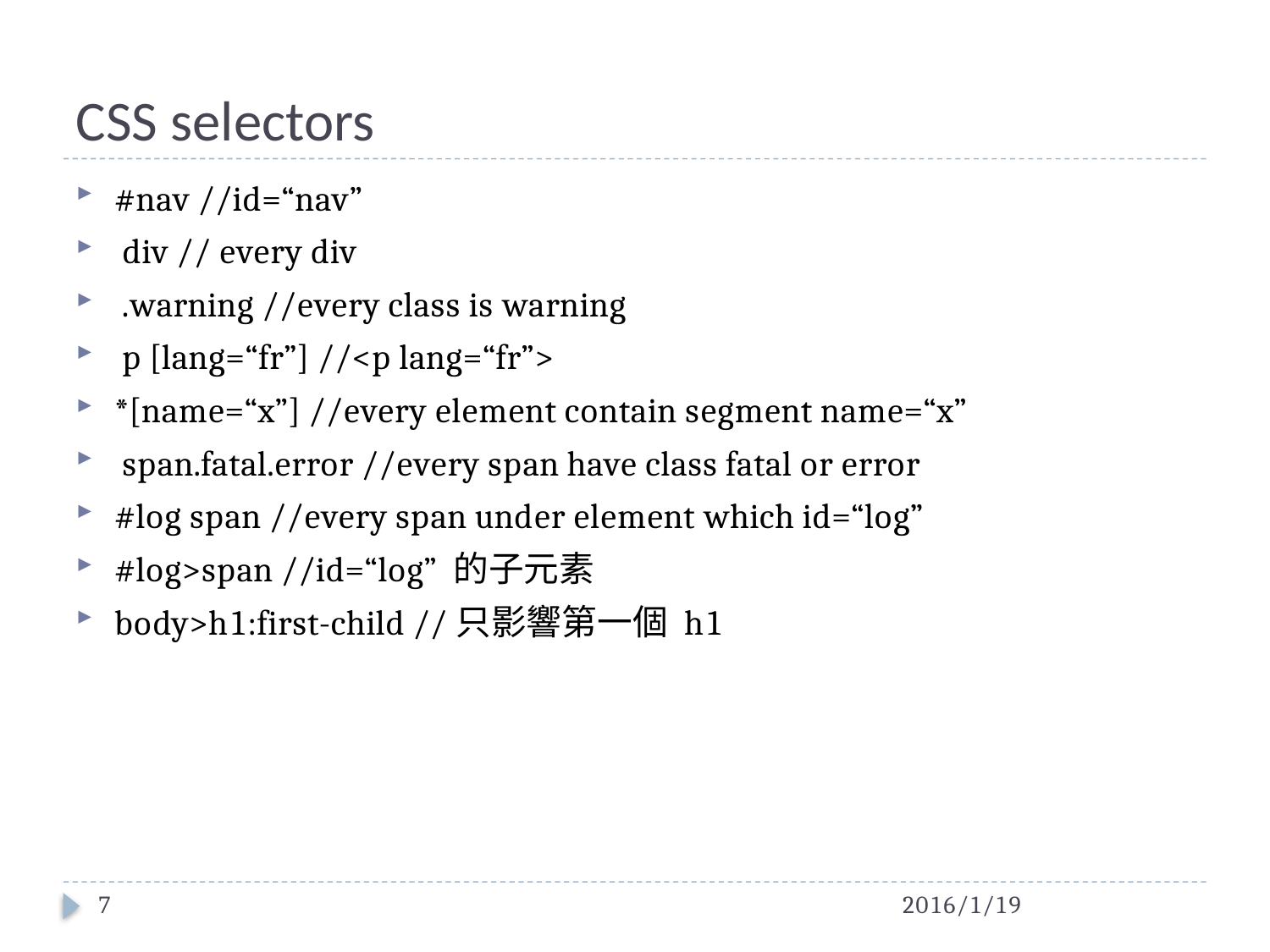

# CSS selectors
#nav //id=“nav”
 div // every div
 .warning //every class is warning
 p [lang=“fr”] //<p lang=“fr”>
*[name=“x”] //every element contain segment name=“x”
 span.fatal.error //every span have class fatal or error
#log span //every span under element which id=“log”
#log>span //id=“log” 的子元素
body>h1:first-child //只影響第一個 h1

7
2016/1/19